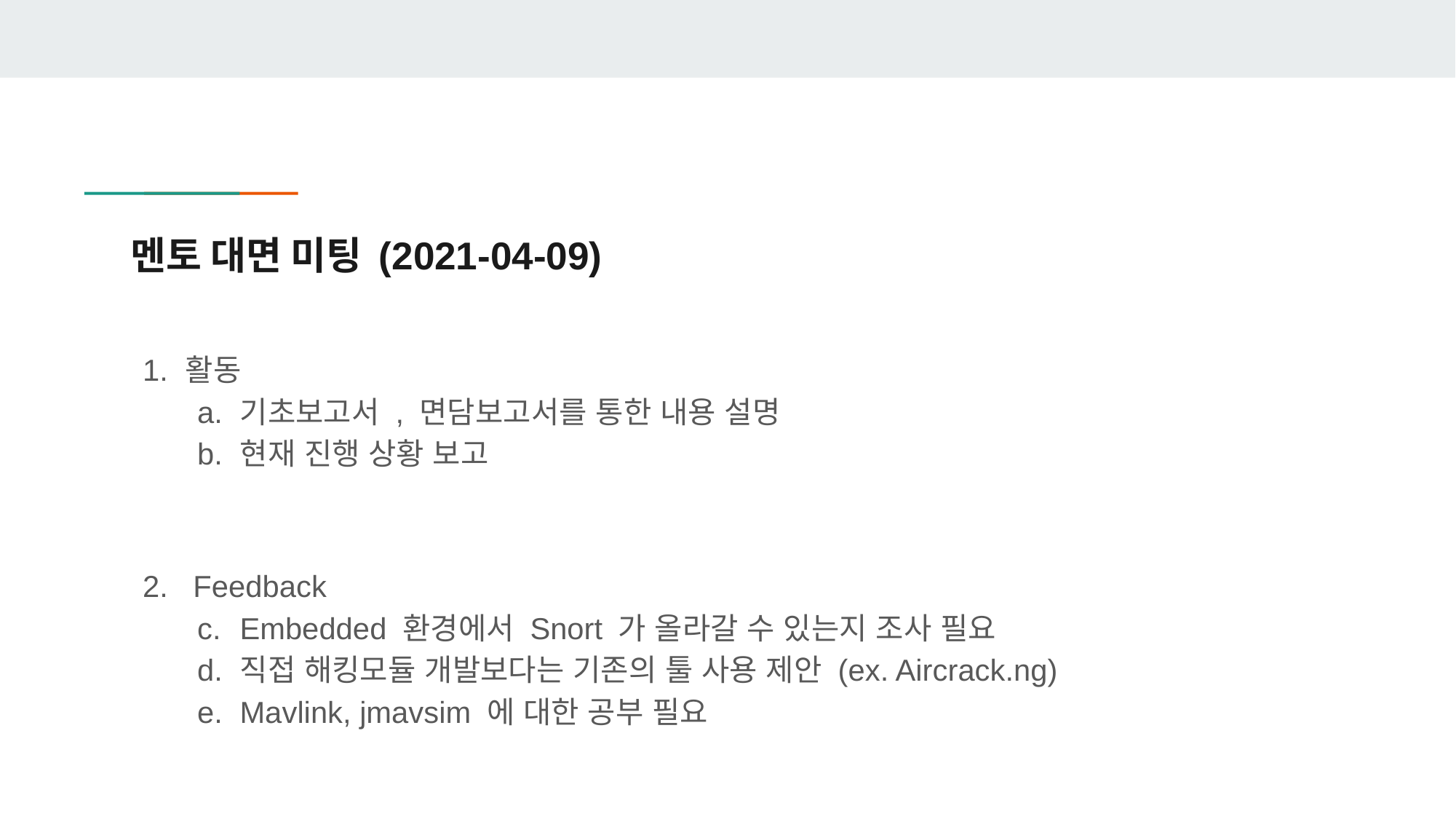

# 멘토 대면 미팅 (2021-04-09)
활동
기초보고서 , 면담보고서를 통한 내용 설명
현재 진행 상황 보고

2.   Feedback
Embedded 환경에서 Snort 가 올라갈 수 있는지 조사 필요
직접 해킹모듈 개발보다는 기존의 툴 사용 제안 (ex. Aircrack.ng)
Mavlink, jmavsim 에 대한 공부 필요